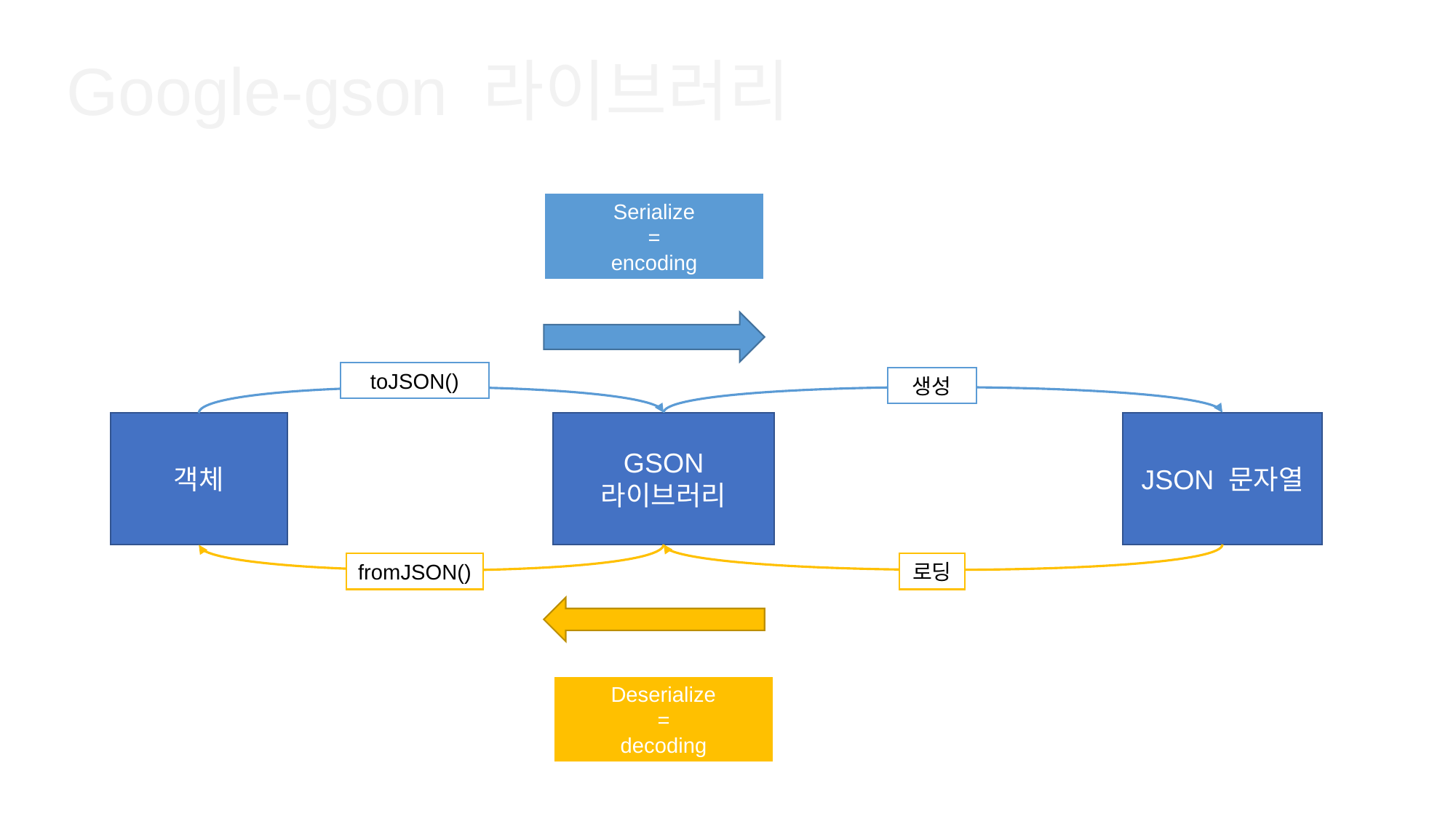

# Google-gson 라이브러리
Serialize
=
encoding

toJSON()
생성
JSON 문자열
GSON
라이브러리
객체
fromJSON()
로딩

Deserialize
=
decoding